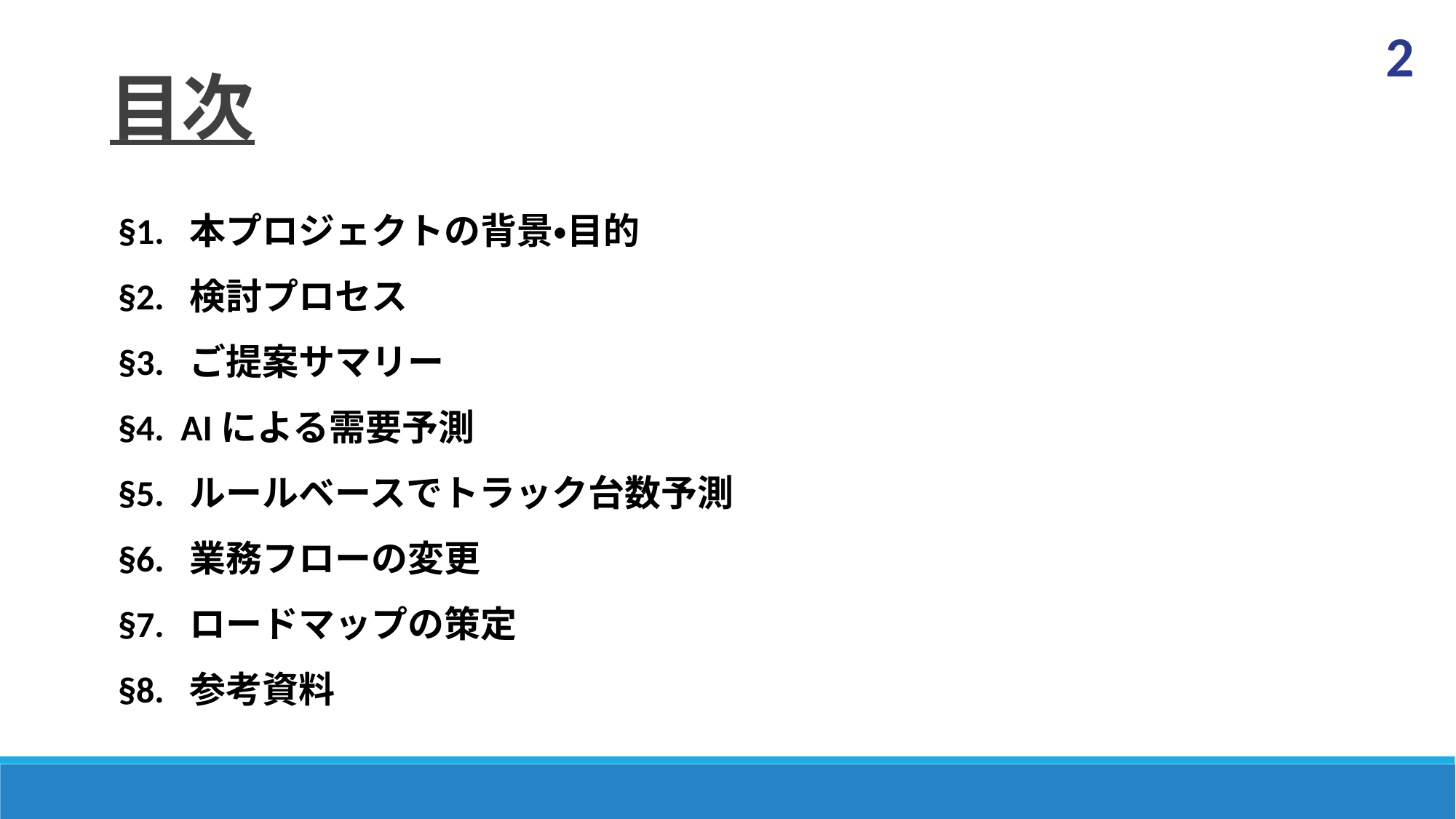

2
# 目次
§1.  本プロジェクトの背景・目的
§2.  検討プロセス
§3.  ご提案サマリー
§4.  AIによる需要予測
§5.  ルールベースでトラック台数予測
§6.  業務フローの変更
§7.  ロードマップの策定
§8.  参考資料